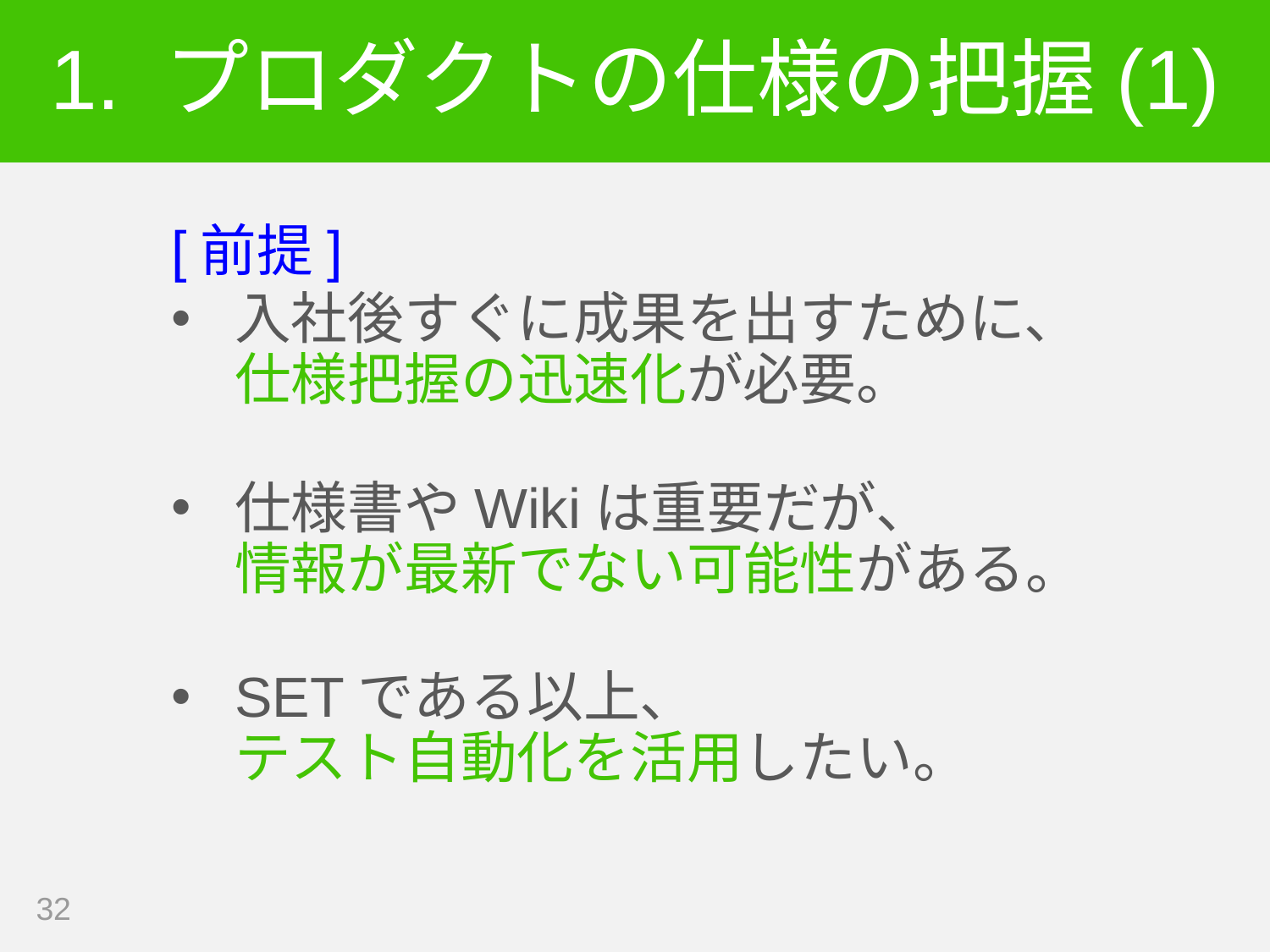

# 1. プロダクトの仕様の把握(1)
[前提]
入社後すぐに成果を出すために、
仕様把握の迅速化が必要。
仕様書やWikiは重要だが、
情報が最新でない可能性がある。
SETである以上、
テスト自動化を活用したい。

32